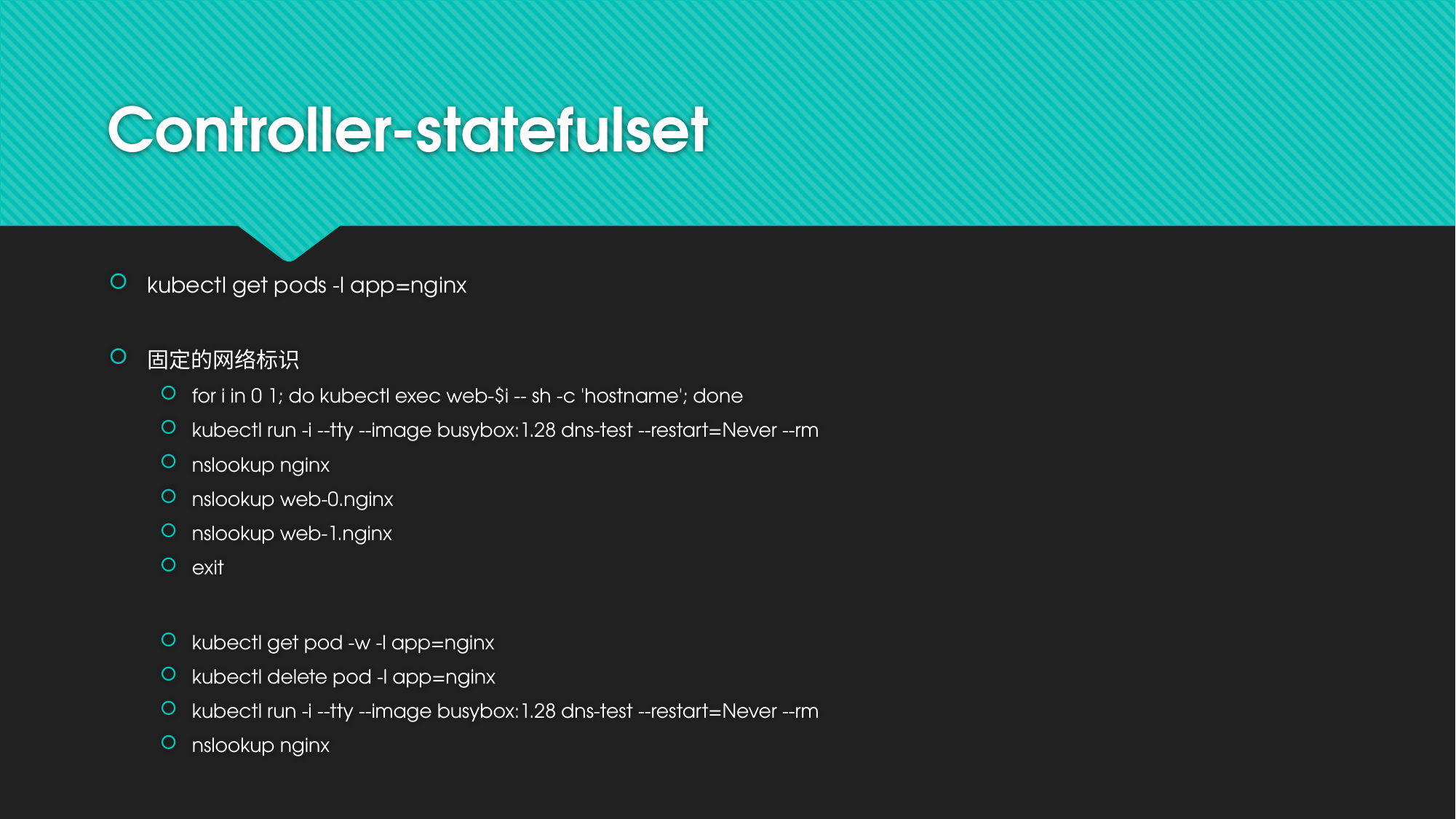

# Controller-statefulset
kubectl get pods -l app=nginx

固定的网络标识
for i in 0 1; do kubectl exec web-$i -- sh -c 'hostname'; done
kubectl run -i --tty --image busybox:1.28 dns-test --restart=Never --rm
nslookup nginx
nslookup web-0.nginx
nslookup web-1.nginx
exit

kubectl get pod -w -l app=nginx
kubectl delete pod -l app=nginx
kubectl run -i --tty --image busybox:1.28 dns-test --restart=Never --rm
nslookup nginx